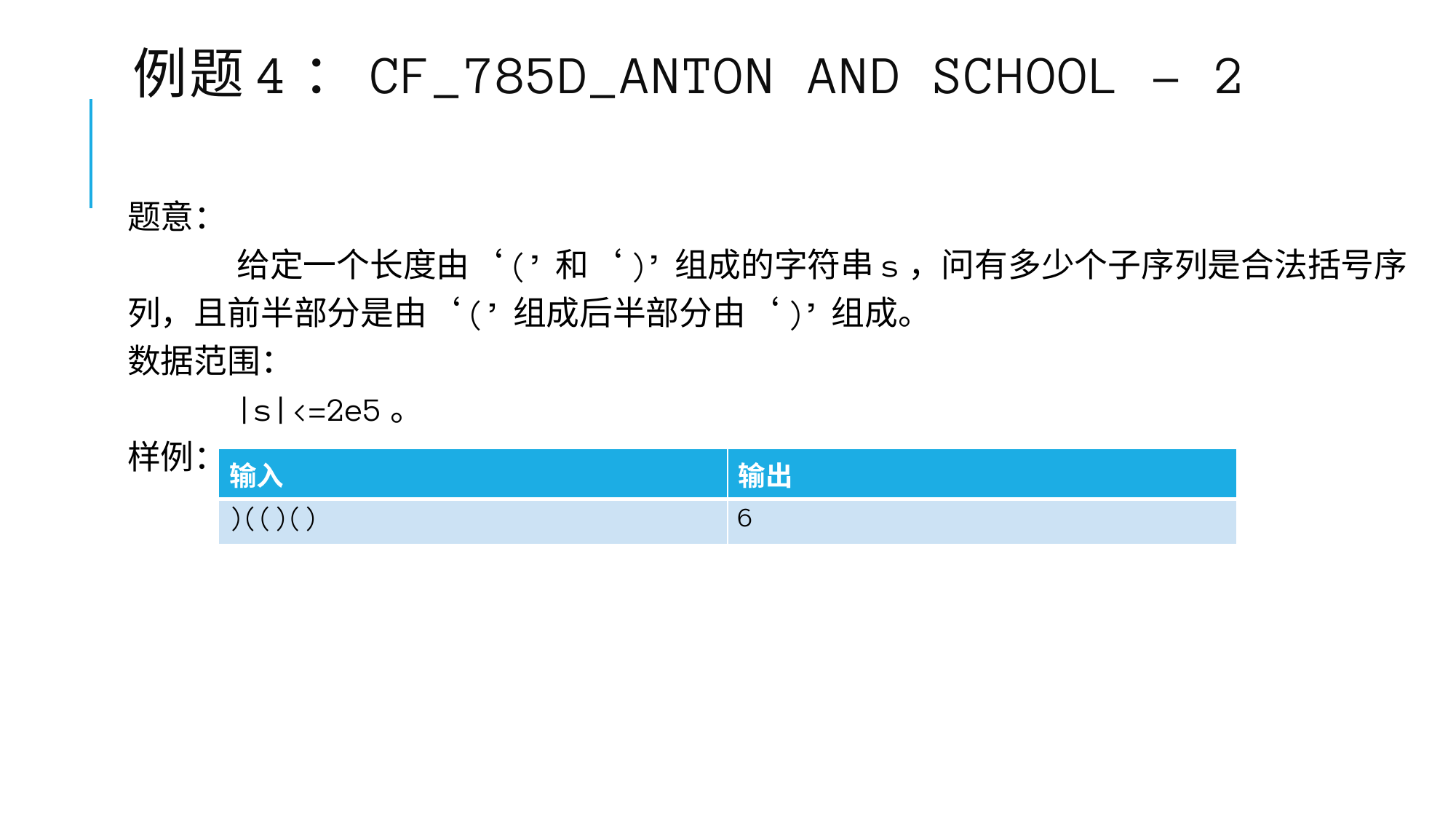

# 例题4：cf_785D_Anton and School - 2
题意：
	给定一个长度由‘(’和‘)’组成的字符串s，问有多少个子序列是合法括号序列，且前半部分是由‘(’组成后半部分由‘)’组成。
数据范围：
	|s|<=2e5。
样例：

| 输入 | 输出 |
| --- | --- |
| )(()() | 6 |